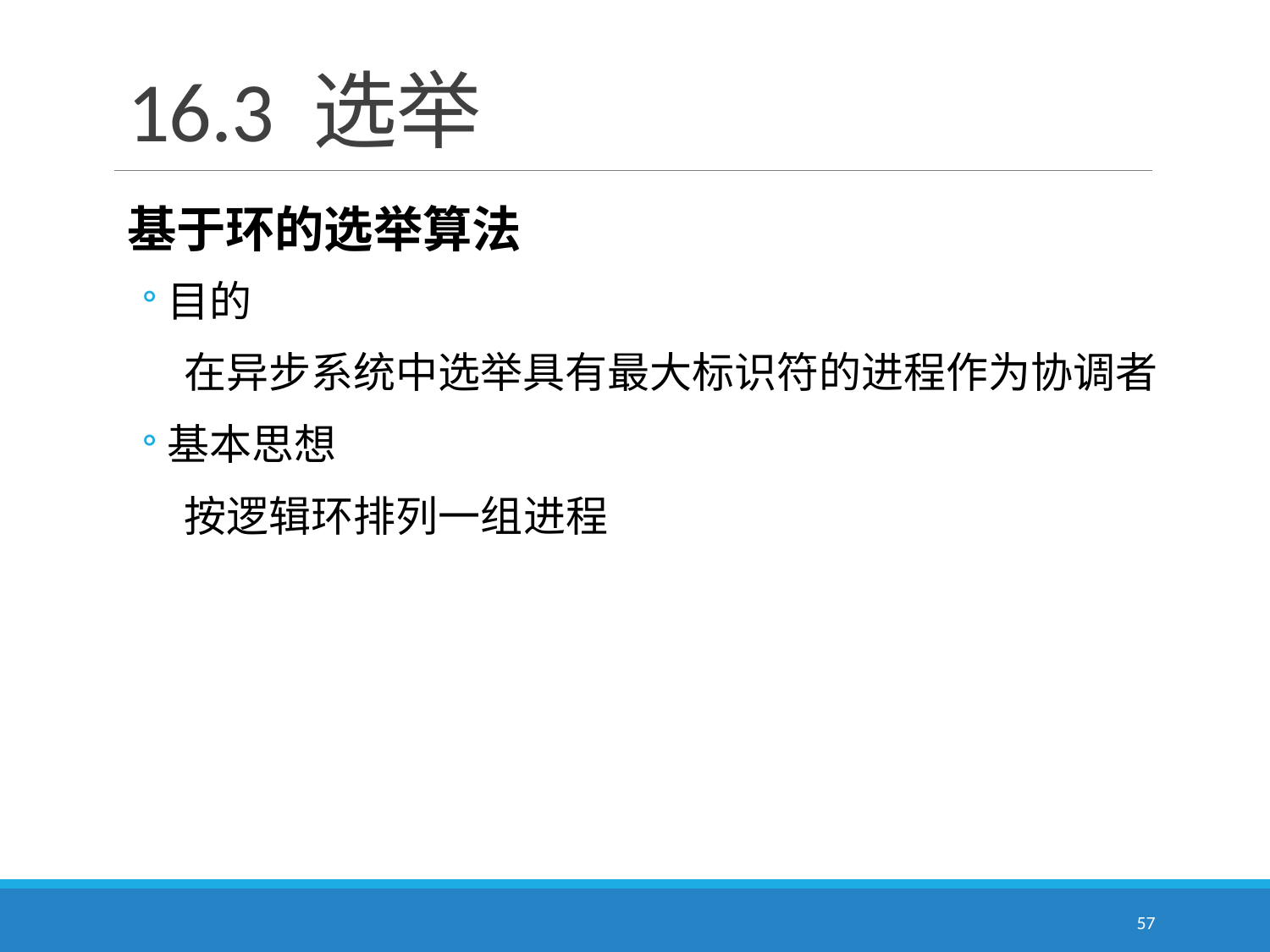

# 16.3 选举
基于环的选举算法
目的
　在异步系统中选举具有最大标识符的进程作为协调者
基本思想
　按逻辑环排列一组进程

57